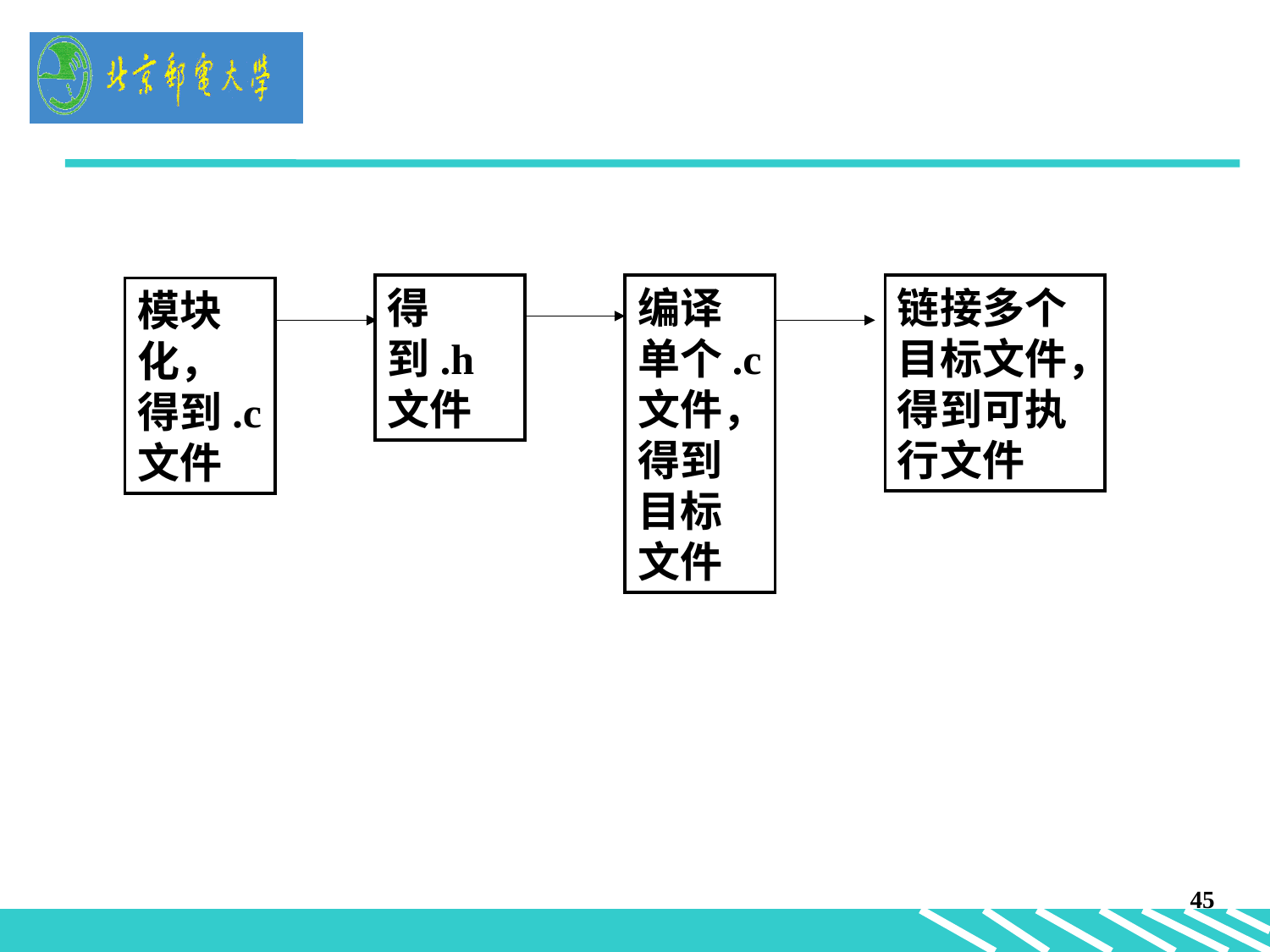

#
得到.h文件
编译单个.c文件，得到目标文件
链接多个目标文件，得到可执行文件
模块化，得到.c文件
45